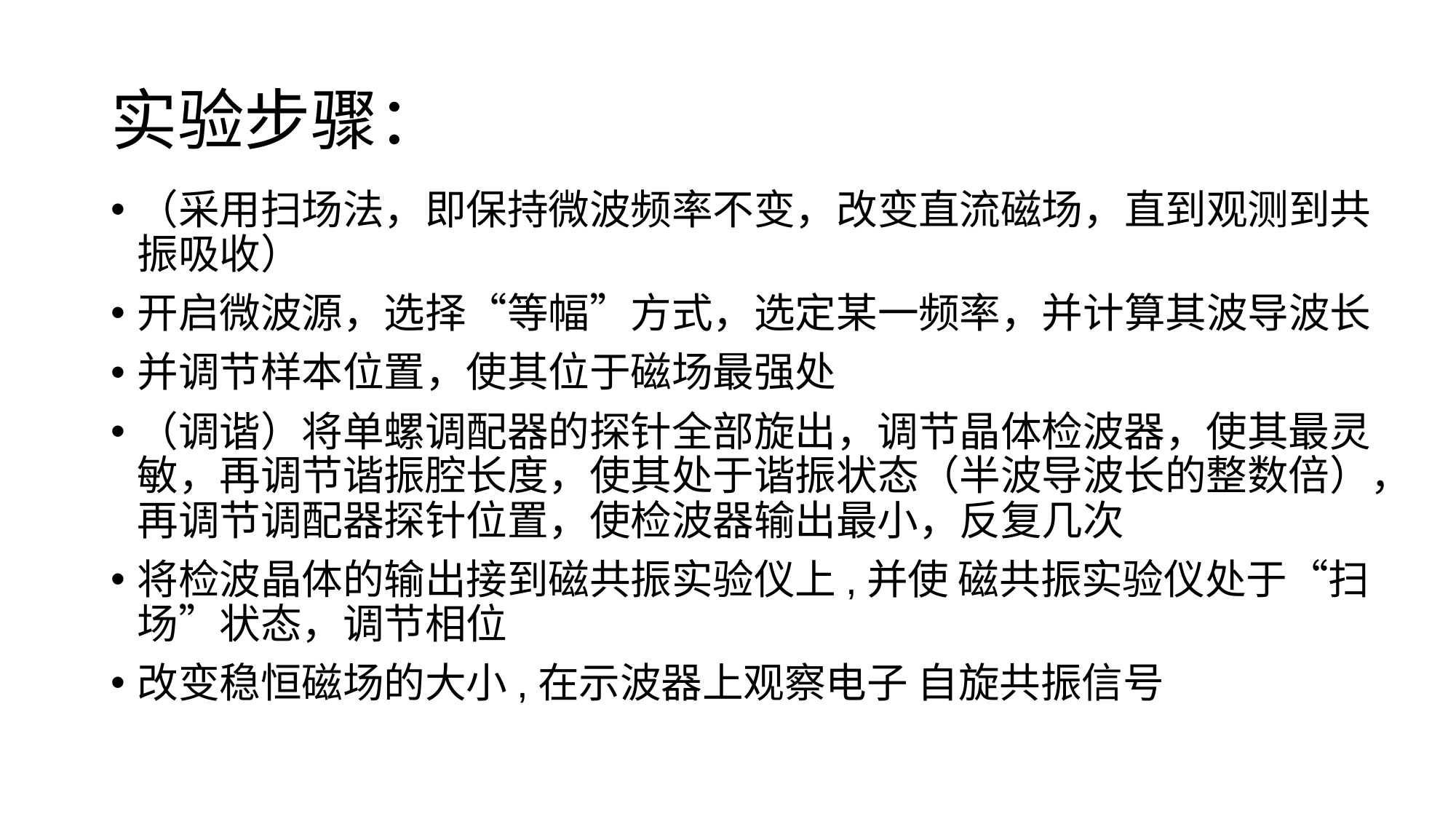

# 实验步骤：
（采用扫场法，即保持微波频率不变，改变直流磁场，直到观测到共振吸收）
开启微波源，选择“等幅”方式，选定某一频率，并计算其波导波长
并调节样本位置，使其位于磁场最强处
（调谐）将单螺调配器的探针全部旋出，调节晶体检波器，使其最灵敏，再调节谐振腔长度，使其处于谐振状态（半波导波长的整数倍），再调节调配器探针位置，使检波器输出最小，反复几次
将检波晶体的输出接到磁共振实验仪上,并使 磁共振实验仪处于“扫场”状态，调节相位
改变稳恒磁场的大小,在示波器上观察电子 自旋共振信号